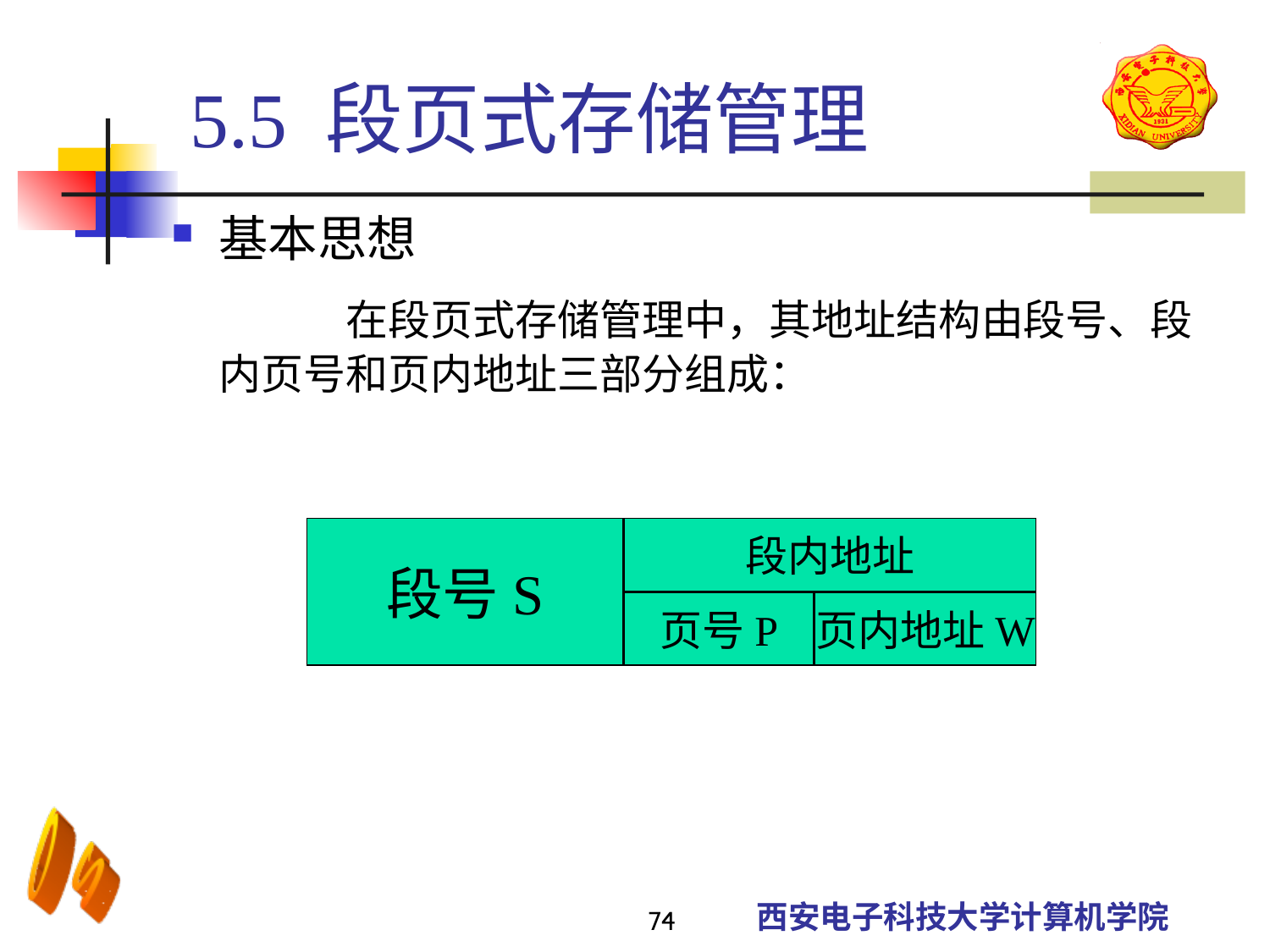

5.5 段页式存储管理
基本思想
		在段页式存储管理中，其地址结构由段号、段内页号和页内地址三部分组成：
段号S
段内地址
页号P
页内地址W
74